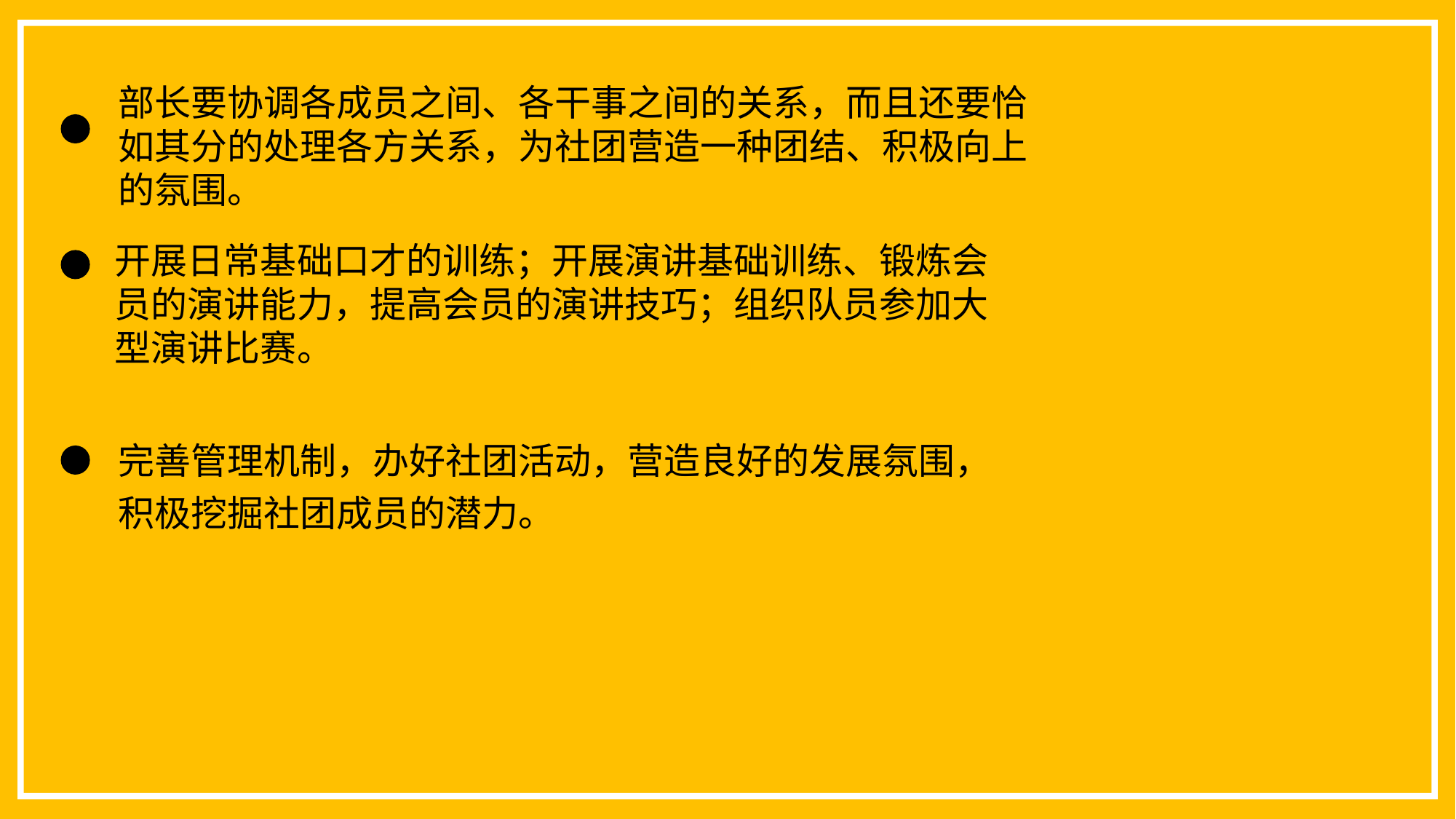

部长要协调各成员之间、各干事之间的关系，而且还要恰如其分的处理各方关系，为社团营造一种团结、积极向上的氛围。

开展日常基础口才的训练；开展演讲基础训练、锻炼会员的演讲能力，提高会员的演讲技巧；组织队员参加大型演讲比赛。

完善管理机制，办好社团活动，营造良好的发展氛围，积极挖掘社团成员的潜力。